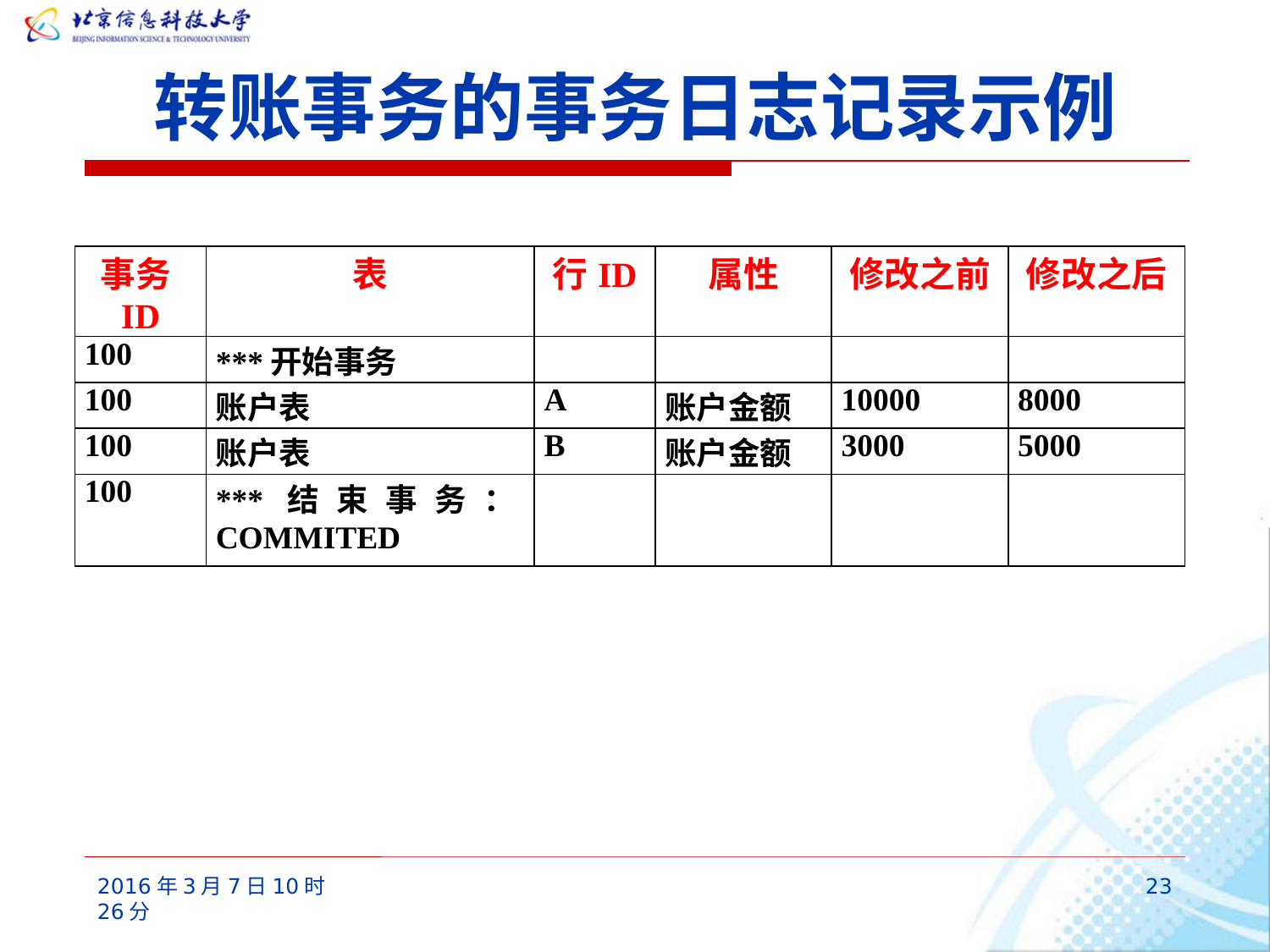

# 转账事务的事务日志记录示例
| 事务ID | 表 | 行ID | 属性 | 修改之前 | 修改之后 |
| --- | --- | --- | --- | --- | --- |
| 100 | \*\*\*开始事务 |  |  |  |  |
| 100 | 账户表 | A | 账户金额 | 10000 | 8000 |
| 100 | 账户表 | B | 账户金额 | 3000 | 5000 |
| 100 | \*\*\*结束事务：COMMITED |  |  |  |  |
2016年3月7日10时26分
23